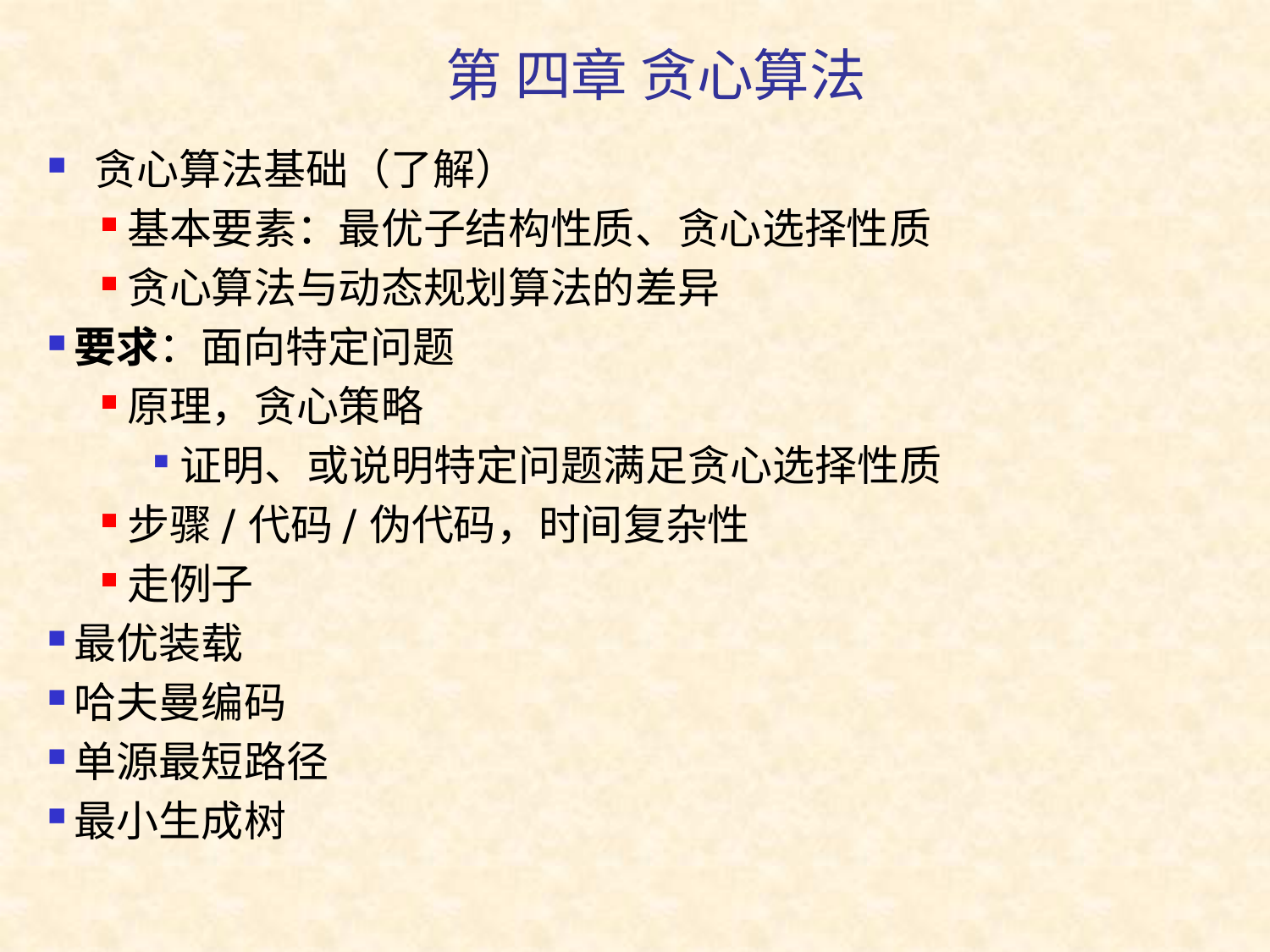

# 第 四章 贪心算法
 贪心算法基础（了解）
基本要素：最优子结构性质、贪心选择性质
贪心算法与动态规划算法的差异
要求：面向特定问题
原理，贪心策略
证明、或说明特定问题满足贪心选择性质
步骤/代码/伪代码，时间复杂性
走例子
最优装载
哈夫曼编码
单源最短路径
最小生成树